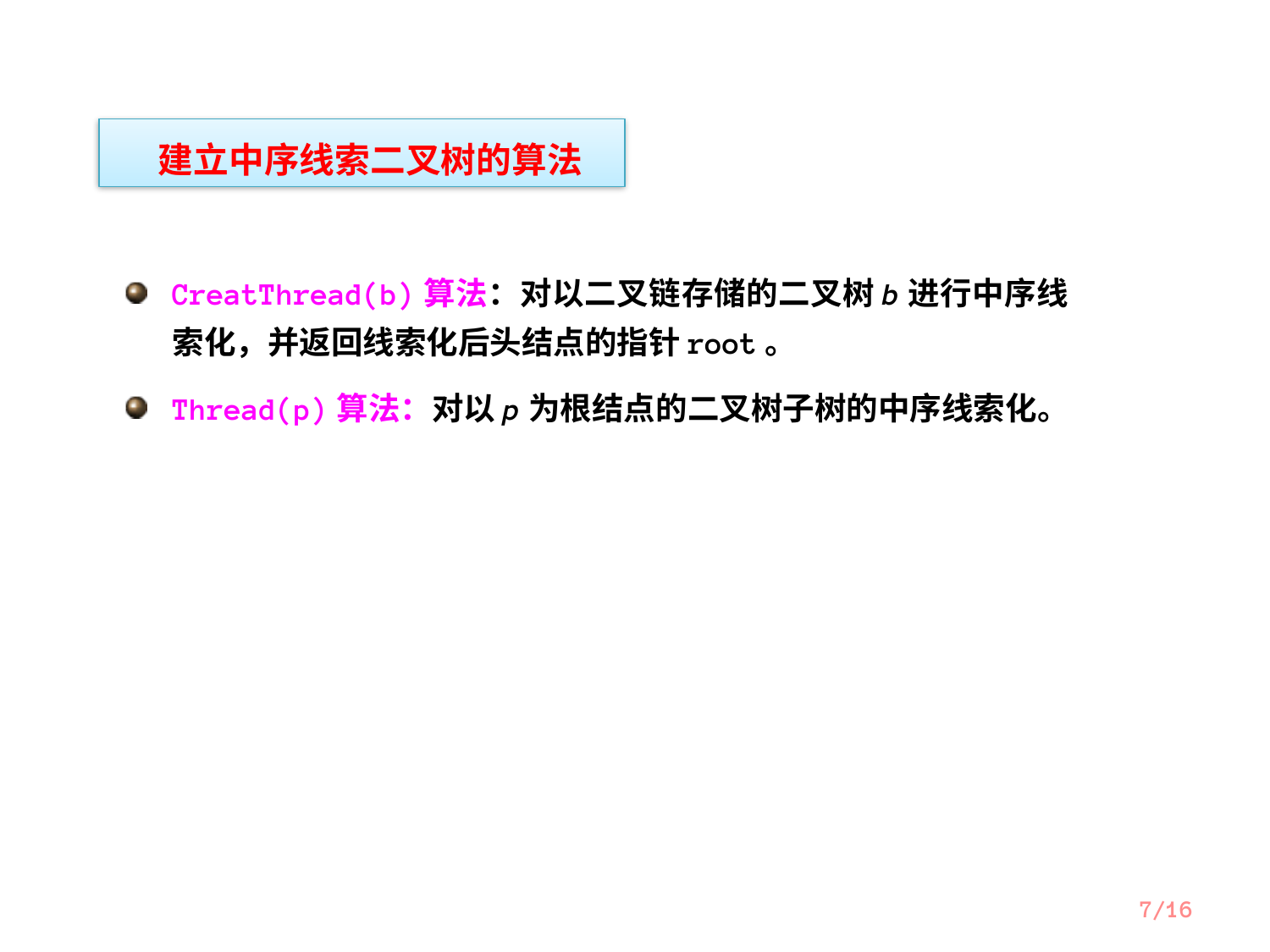

建立中序线索二叉树的算法
CreatThread(b)算法：对以二叉链存储的二叉树b进行中序线索化，并返回线索化后头结点的指针root。
Thread(p)算法：对以p为根结点的二叉树子树的中序线索化。
7/16